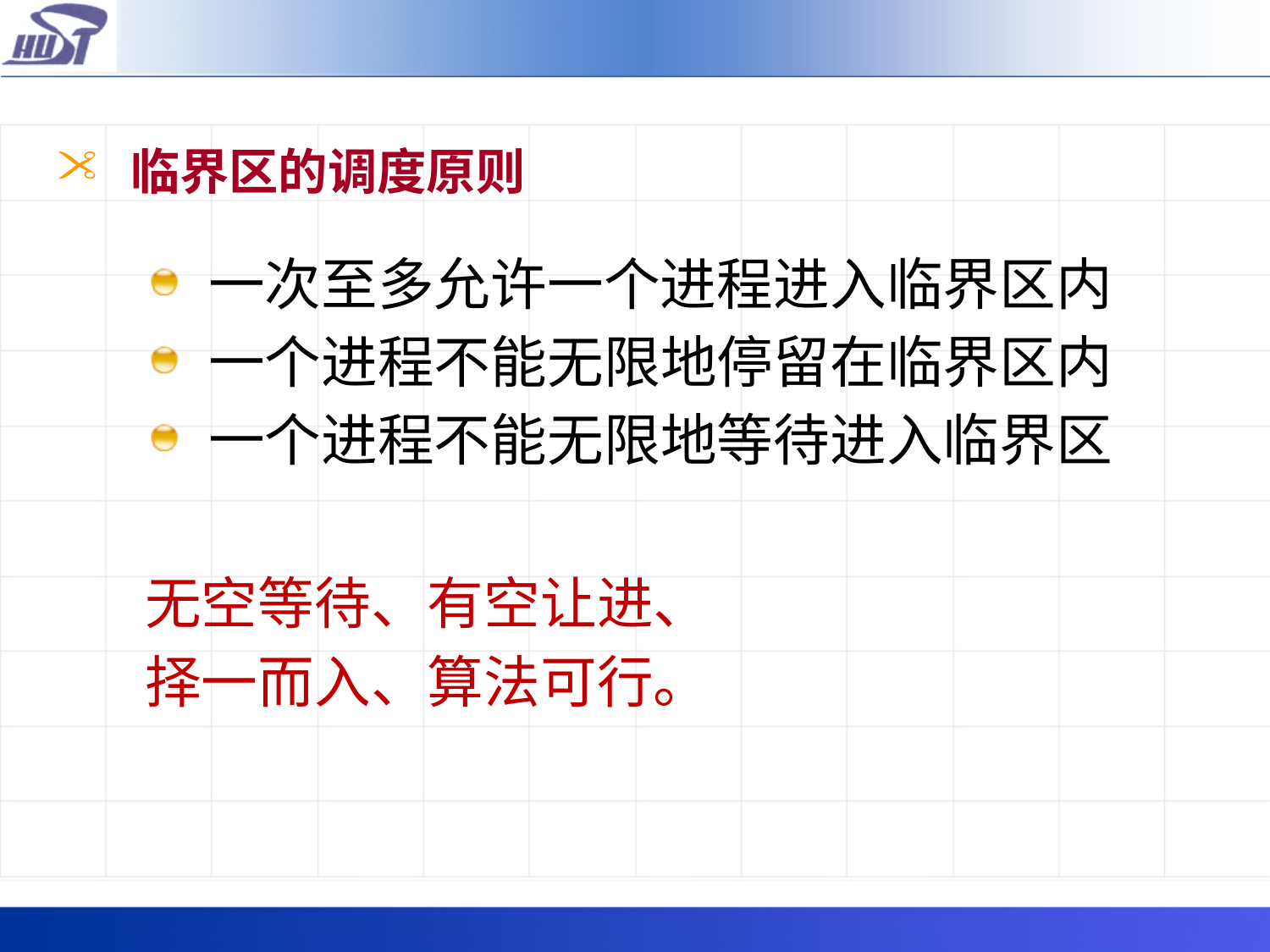

# 临界区的调度原则
一次至多允许一个进程进入临界区内
一个进程不能无限地停留在临界区内
一个进程不能无限地等待进入临界区

无空等待、有空让进、
择一而入、算法可行。